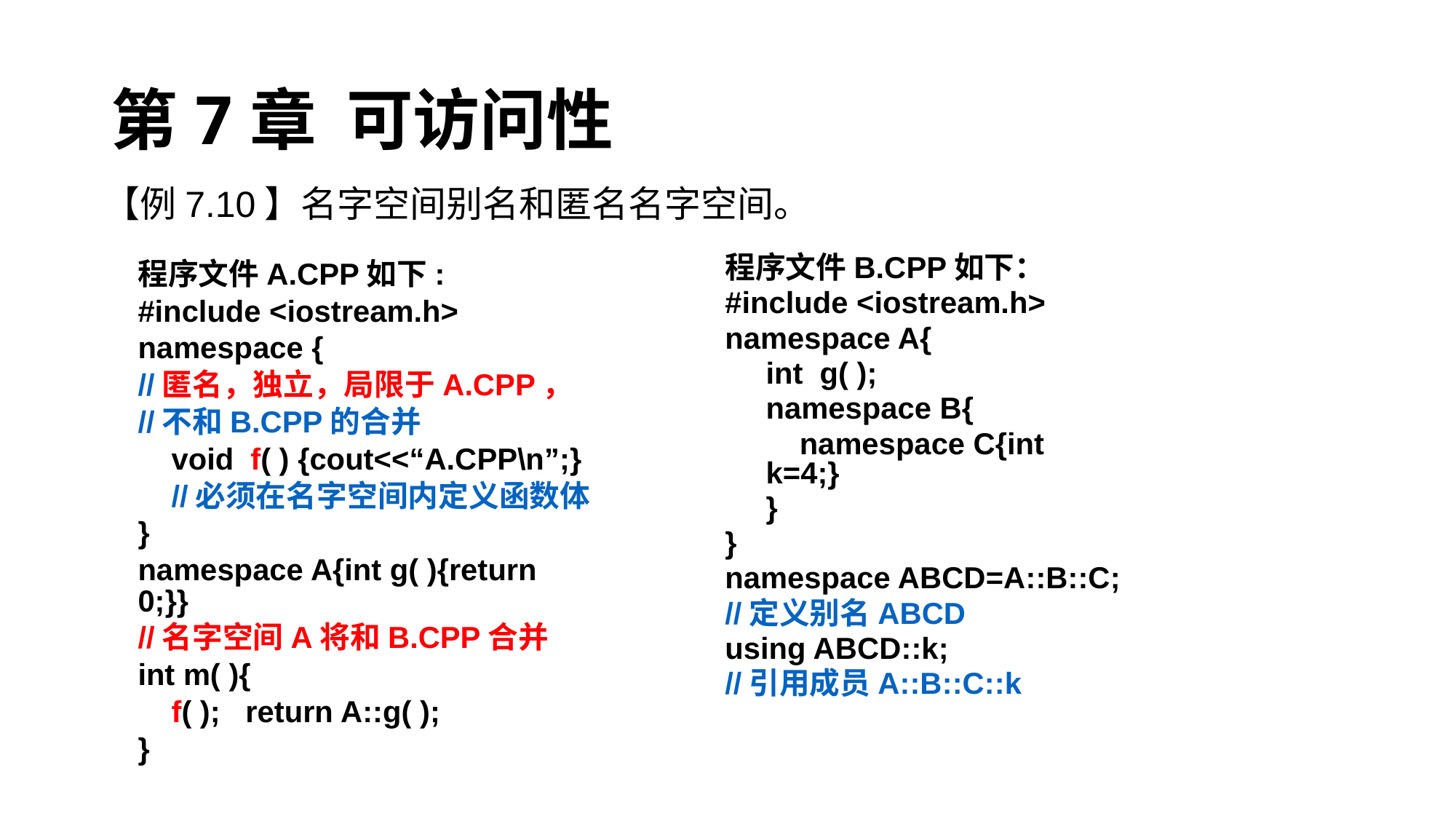

# 第7章  可访问性
【例7.10】名字空间别名和匿名名字空间。
程序文件B.CPP如下：
#include <iostream.h>
namespace A{
	int  g( );
	namespace B{
	    namespace C{int  k=4;}
	}
}
namespace ABCD=A::B::C;
//定义别名ABCD
using ABCD::k;
//引用成员A::B::C::k
程序文件A.CPP如下:
#include <iostream.h>
namespace {
//匿名，独立，局限于A.CPP，
//不和B.CPP的合并
    void  f( ) {cout<<“A.CPP\n”;}
    //必须在名字空间内定义函数体
}
namespace A{int g( ){return  0;}}
//名字空间A将和B.CPP合并
int m( ){
    f( );   return A::g( );
}